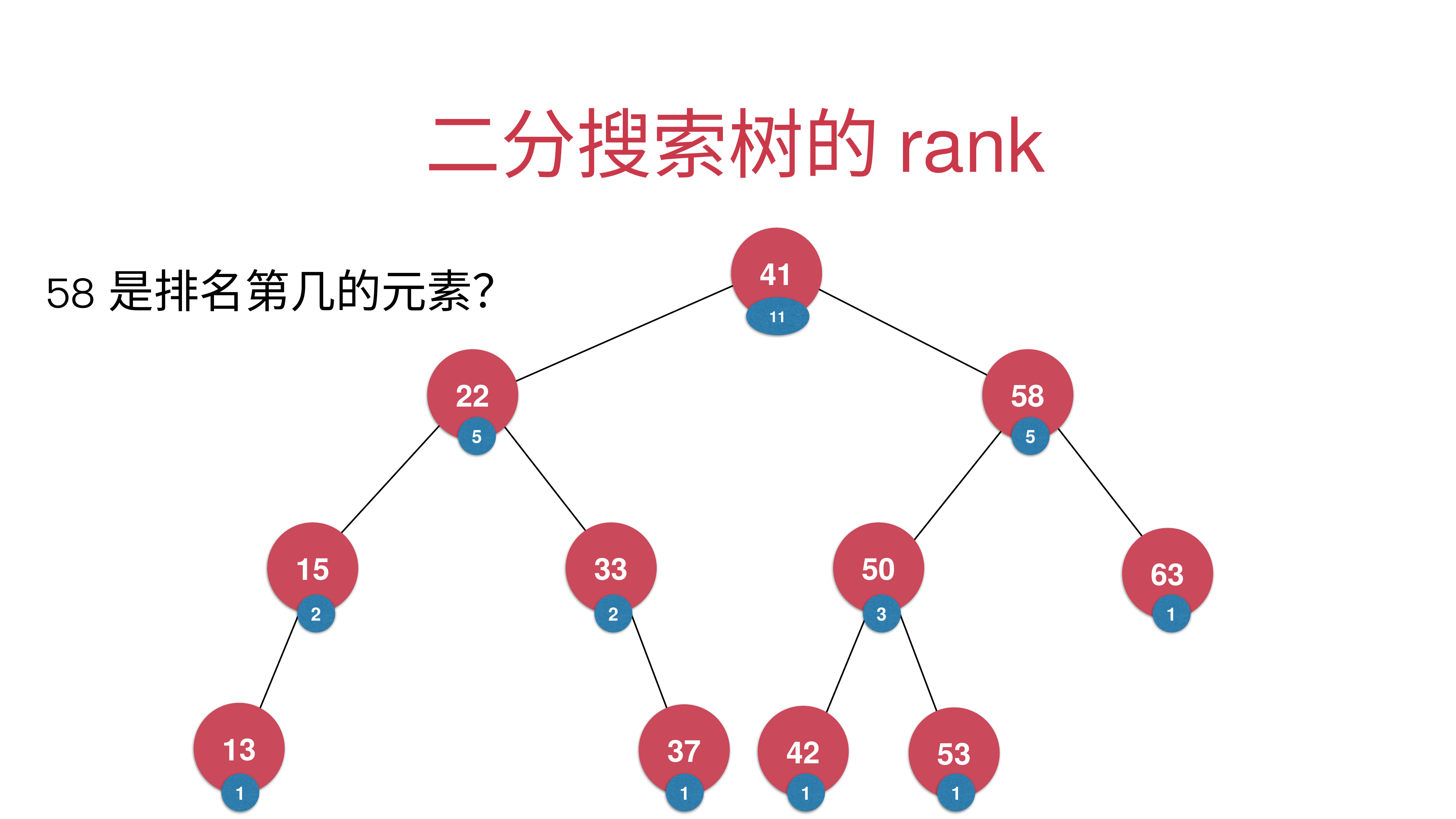

# 二分搜索树的rank
41

22
58

15
33
50
63

13
37
42
53
58是排名第几的元素？
11
5
5
2
2
3
1
1
1
1
1